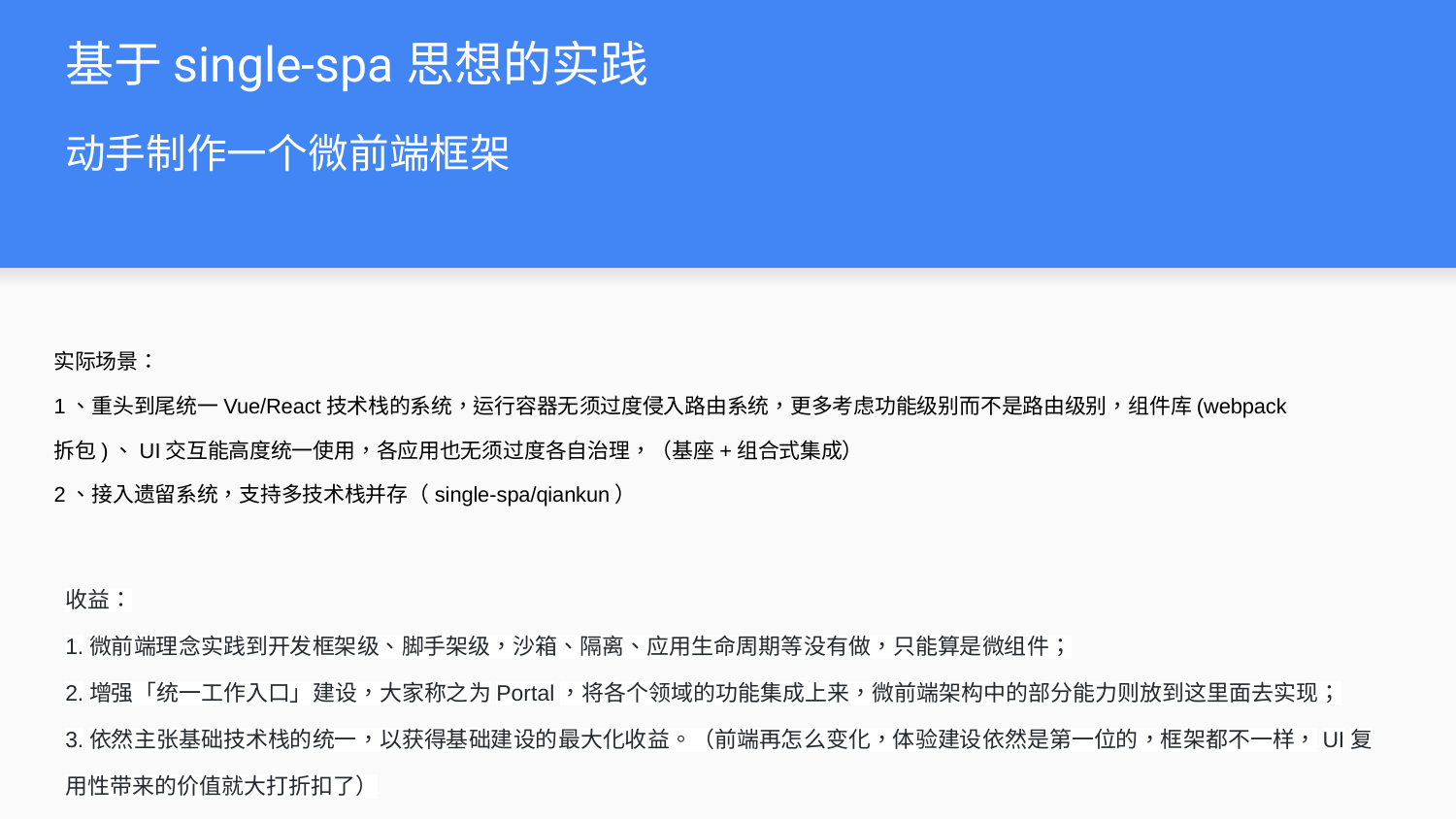

# 基于single-spa思想的实践
动手制作一个微前端框架
实际场景：
1、重头到尾统一Vue/React技术栈的系统，运行容器无须过度侵入路由系统，更多考虑功能级别而不是路由级别，组件库(webpack拆包)、UI交互能高度统一使用，各应用也无须过度各自治理，（基座+组合式集成）
2、接入遗留系统，支持多技术栈并存（single-spa/qiankun）
收益：
1.微前端理念实践到开发框架级、脚手架级，沙箱、隔离、应用生命周期等没有做，只能算是微组件；
2.增强「统一工作入口」建设，大家称之为Portal，将各个领域的功能集成上来，微前端架构中的部分能力则放到这里面去实现；
3.依然主张基础技术栈的统一，以获得基础建设的最大化收益。（前端再怎么变化，体验建设依然是第一位的，框架都不一样，UI复用性带来的价值就大打折扣了）